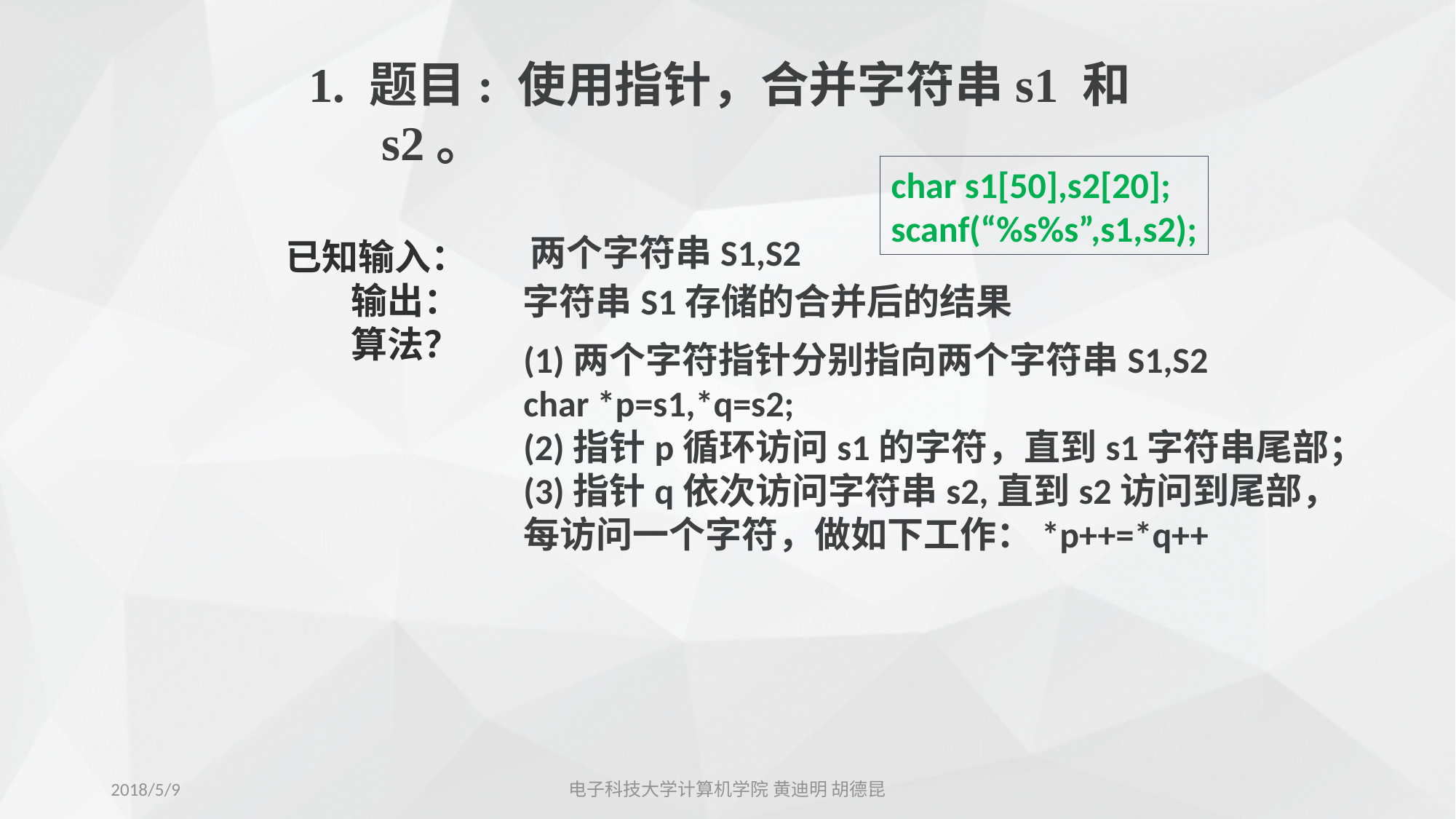

1. 题目: 使用指针，合并字符串s1 和s2。
char s1[50],s2[20];
scanf(“%s%s”,s1,s2);
两个字符串S1,S2
已知输入：
       输出：
       算法？
字符串S1存储的合并后的结果
(1)两个字符指针分别指向两个字符串S1,S2
char *p=s1,*q=s2;
(2)指针p循环访问s1的字符，直到s1字符串尾部；
(3)指针q依次访问字符串s2,直到s2访问到尾部，每访问一个字符，做如下工作：*p++=*q++

2018/5/9
电子科技大学计算机学院 黄迪明 胡德昆